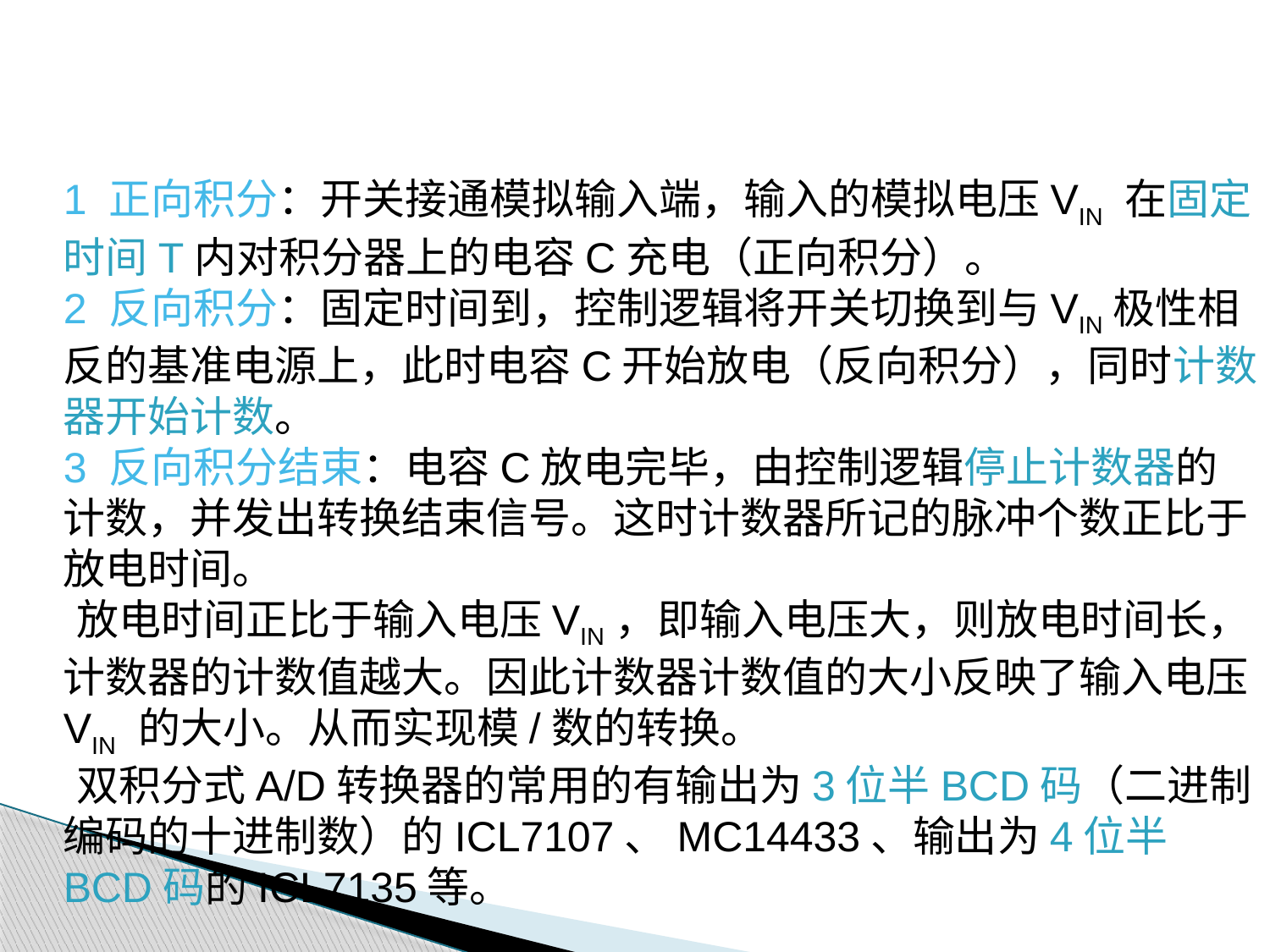

1 正向积分：开关接通模拟输入端，输入的模拟电压VIN 在固定时间T内对积分器上的电容C充电（正向积分）。
	2 反向积分：固定时间到，控制逻辑将开关切换到与VIN极性相反的基准电源上，此时电容C开始放电（反向积分），同时计数器开始计数。
	3 反向积分结束：电容C放电完毕，由控制逻辑停止计数器的计数，并发出转换结束信号。这时计数器所记的脉冲个数正比于放电时间。
    放电时间正比于输入电压VIN，即输入电压大，则放电时间长，计数器的计数值越大。因此计数器计数值的大小反映了输入电压VIN 的大小。从而实现模/数的转换。
    双积分式A/D转换器的常用的有输出为3位半BCD码（二进制编码的十进制数）的ICL7107、MC14433、输出为4位半BCD码的ICL7135等。